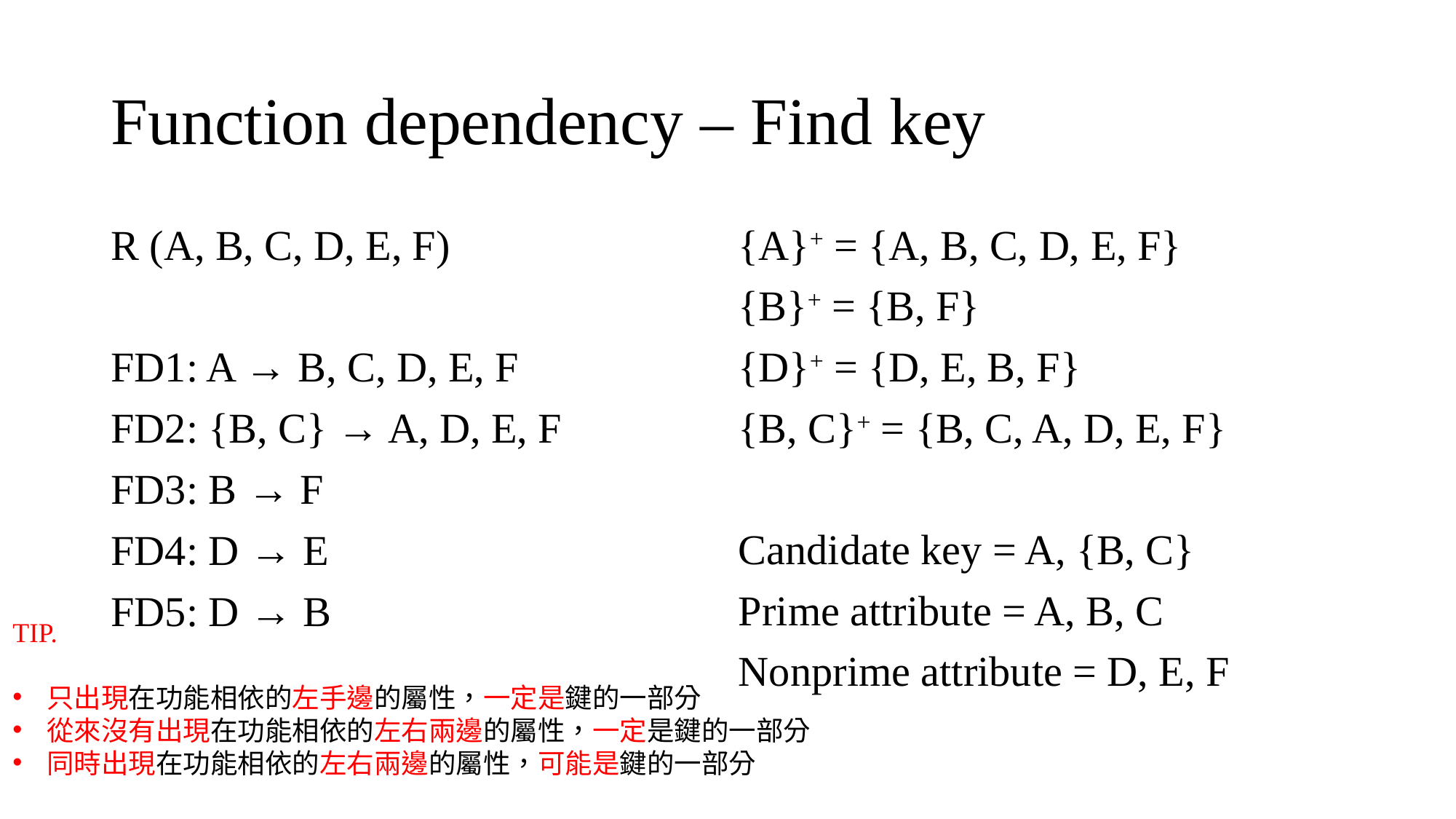

# Function dependency – Find key
R (A, B, C, D, E, F)

FD1: A → B, C, D, E, F
FD2: {B, C} → A, D, E, F
FD3: B → F
FD4: D → E
FD5: D → B
{A}+ = {A, B, C, D, E, F}
{B}+ = {B, F}
{D}+ = {D, E, B, F}
{B, C}+ = {B, C, A, D, E, F}

Candidate key = A, {B, C}
Prime attribute = A, B, C
Nonprime attribute = D, E, F

TIP.

只出現在功能相依的左手邊的屬性，一定是鍵的一部分
從來沒有出現在功能相依的左右兩邊的屬性，一定是鍵的一部分
同時出現在功能相依的左右兩邊的屬性，可能是鍵的一部分